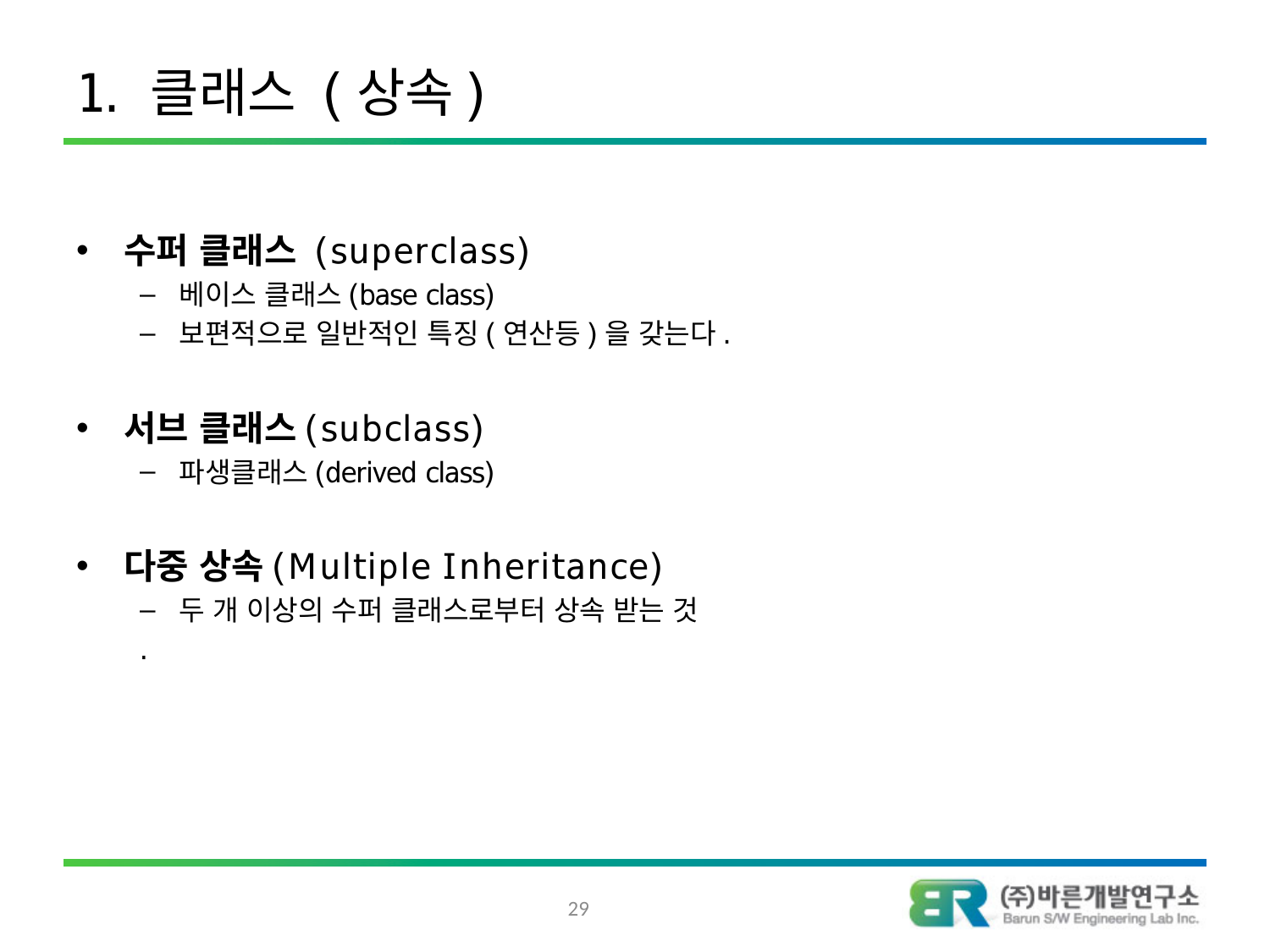

# 1. 클래스 (상속)

수퍼 클래스 (superclass)
베이스 클래스(base class)
보편적으로 일반적인 특징(연산등)을 갖는다.

서브 클래스(subclass)
파생클래스(derived class)

다중 상속(Multiple Inheritance)
두 개 이상의 수퍼 클래스로부터 상속 받는 것
.

29